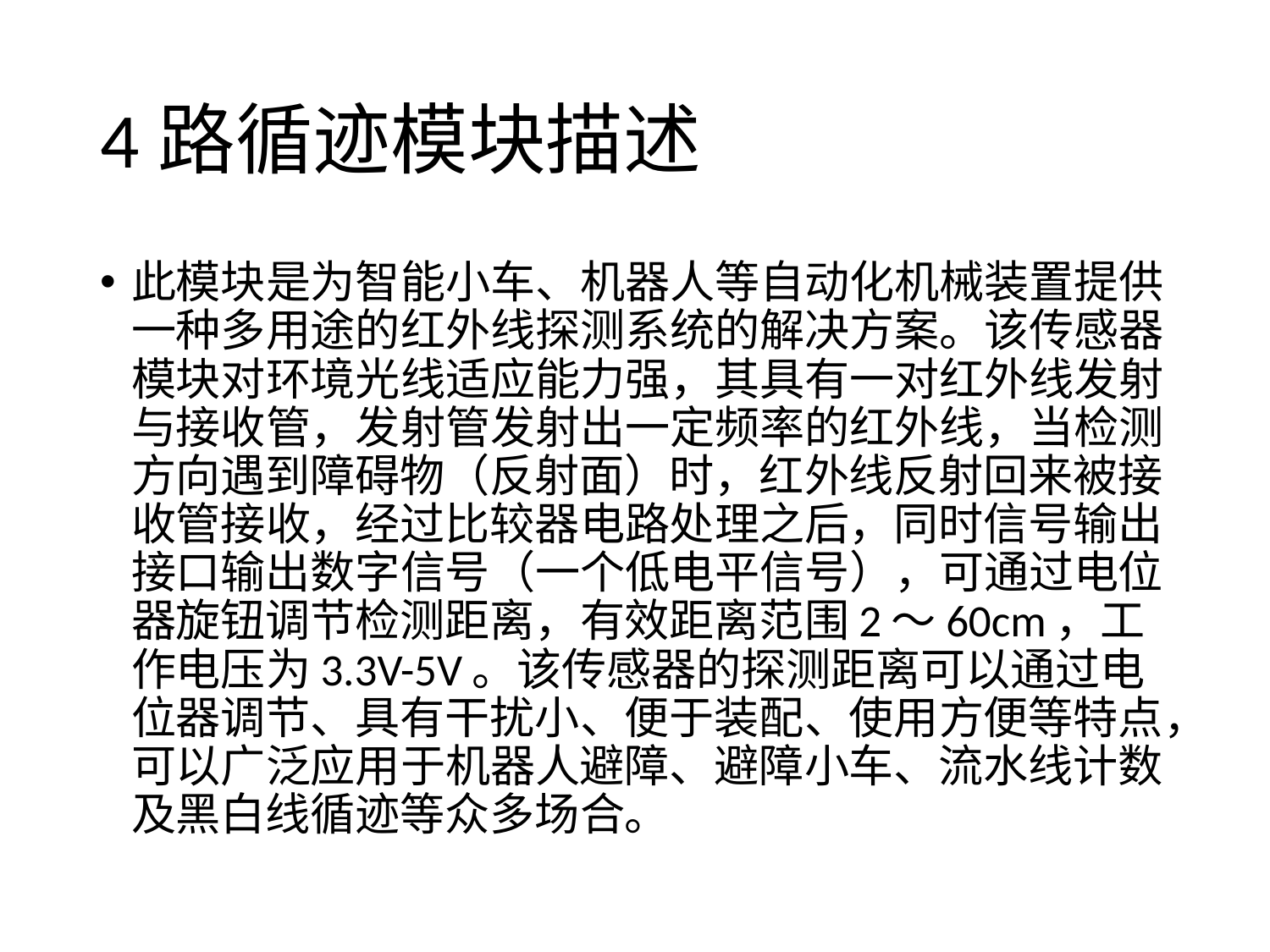

# 4路循迹模块描述
此模块是为智能小车、机器人等自动化机械装置提供一种多用途的红外线探测系统的解决方案。该传感器模块对环境光线适应能力强，其具有一对红外线发射与接收管，发射管发射出一定频率的红外线，当检测方向遇到障碍物（反射面）时，红外线反射回来被接收管接收，经过比较器电路处理之后，同时信号输出接口输出数字信号（一个低电平信号），可通过电位器旋钮调节检测距离，有效距离范围2～60cm，工作电压为3.3V-5V。该传感器的探测距离可以通过电位器调节、具有干扰小、便于装配、使用方便等特点，可以广泛应用于机器人避障、避障小车、流水线计数及黑白线循迹等众多场合。